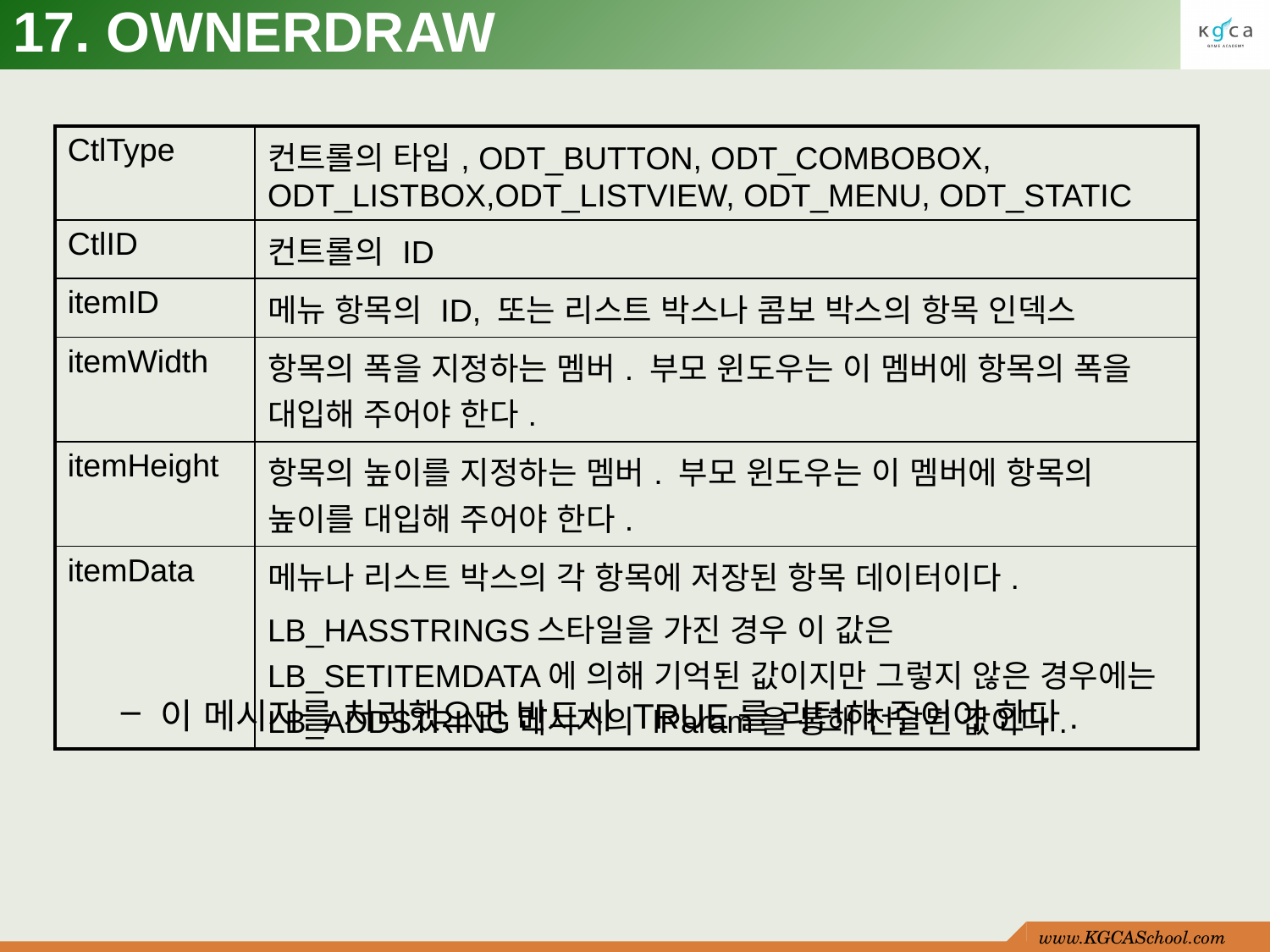

# 17. OWNERDRAW
| CtlType | 컨트롤의 타입, ODT\_BUTTON, ODT\_COMBOBOX, ODT\_LISTBOX,ODT\_LISTVIEW, ODT\_MENU, ODT\_STATIC |
| --- | --- |
| CtlID | 컨트롤의 ID |
| itemID | 메뉴 항목의 ID, 또는 리스트 박스나 콤보 박스의 항목 인덱스 |
| itemWidth | 항목의 폭을 지정하는 멤버. 부모 윈도우는 이 멤버에 항목의 폭을 대입해 주어야 한다. |
| itemHeight | 항목의 높이를 지정하는 멤버. 부모 윈도우는 이 멤버에 항목의 높이를 대입해 주어야 한다. |
| itemData | 메뉴나 리스트 박스의 각 항목에 저장된 항목 데이터이다. LB\_HASSTRINGS스타일을 가진 경우 이 값은 LB\_SETITEMDATA에 의해 기억된 값이지만 그렇지 않은 경우에는 LB\_ADDSTRING메시지의 lParam을 통해 전달된 값이다. |
이 메시지를 처리했으면 반드시 TRUE를 리턴해 주어야 한다.